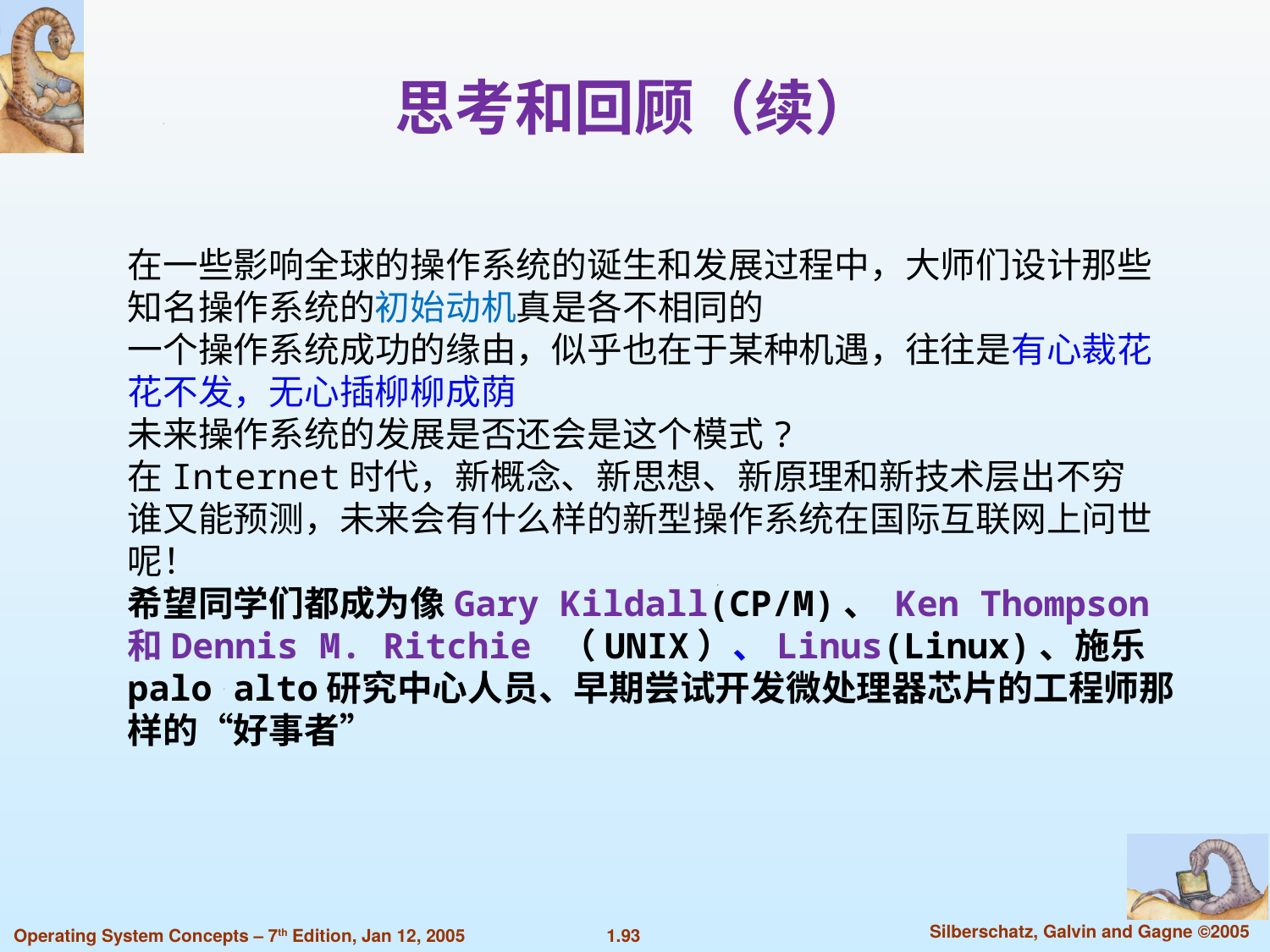

思考和回顾（续）
在一些影响全球的操作系统的诞生和发展过程中，大师们设计那些知名操作系统的初始动机真是各不相同的
一个操作系统成功的缘由，似乎也在于某种机遇，往往是有心裁花花不发，无心插柳柳成荫
未来操作系统的发展是否还会是这个模式?
在Internet时代，新概念、新思想、新原理和新技术层出不穷
谁又能预测，未来会有什么样的新型操作系统在国际互联网上问世呢！
希望同学们都成为像Gary Kildall(CP/M)、 Ken Thompson和Dennis M. Ritchie （UNIX）、Linus(Linux)、施乐palo alto研究中心人员、早期尝试开发微处理器芯片的工程师那样的“好事者”